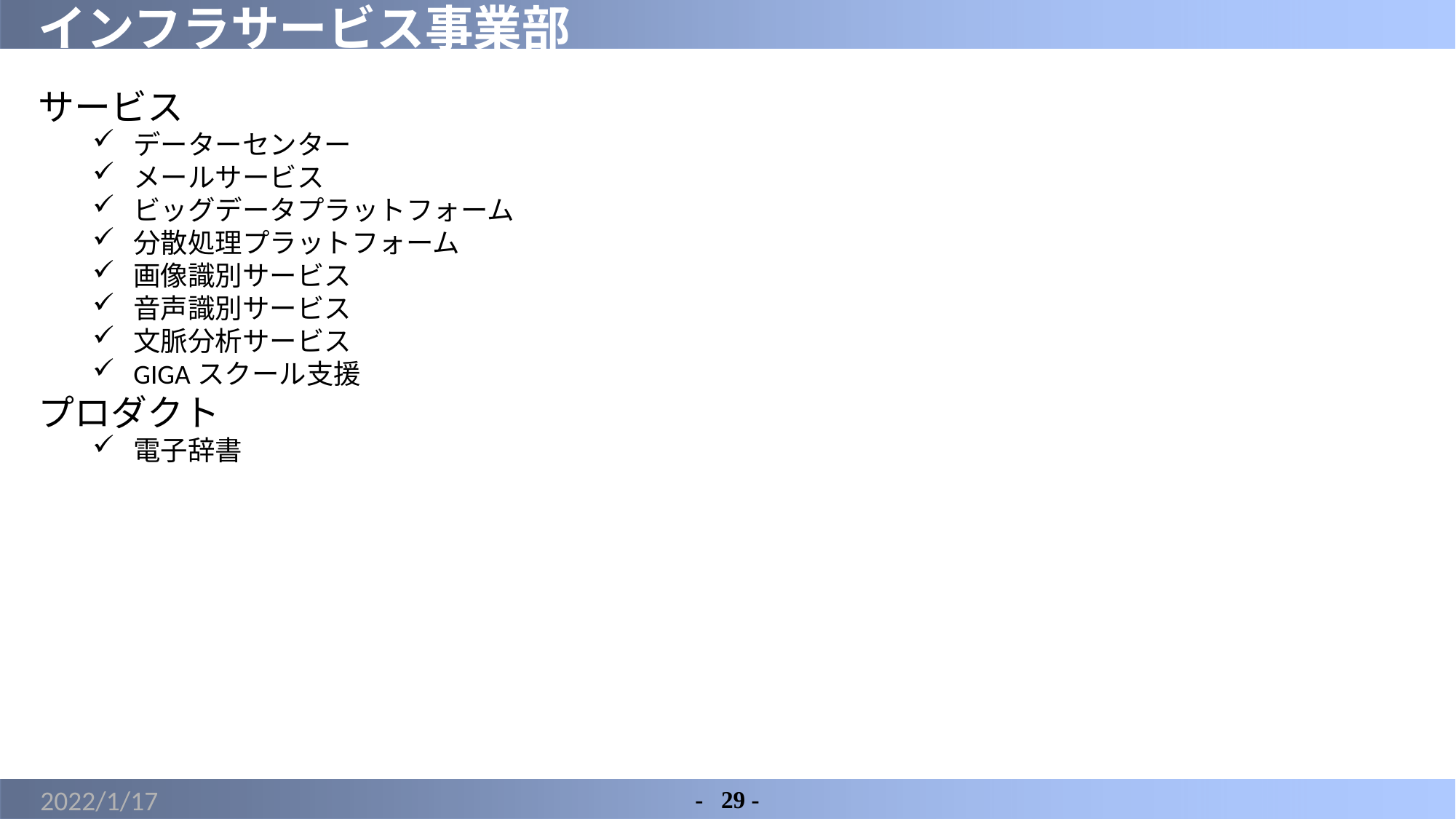

# インフラサービス事業部
サービス
データーセンター
メールサービス
ビッグデータプラットフォーム
分散処理プラットフォーム
画像識別サービス
音声識別サービス
文脈分析サービス
GIGAスクール支援
プロダクト
電子辞書

2022/1/17
-	29 -